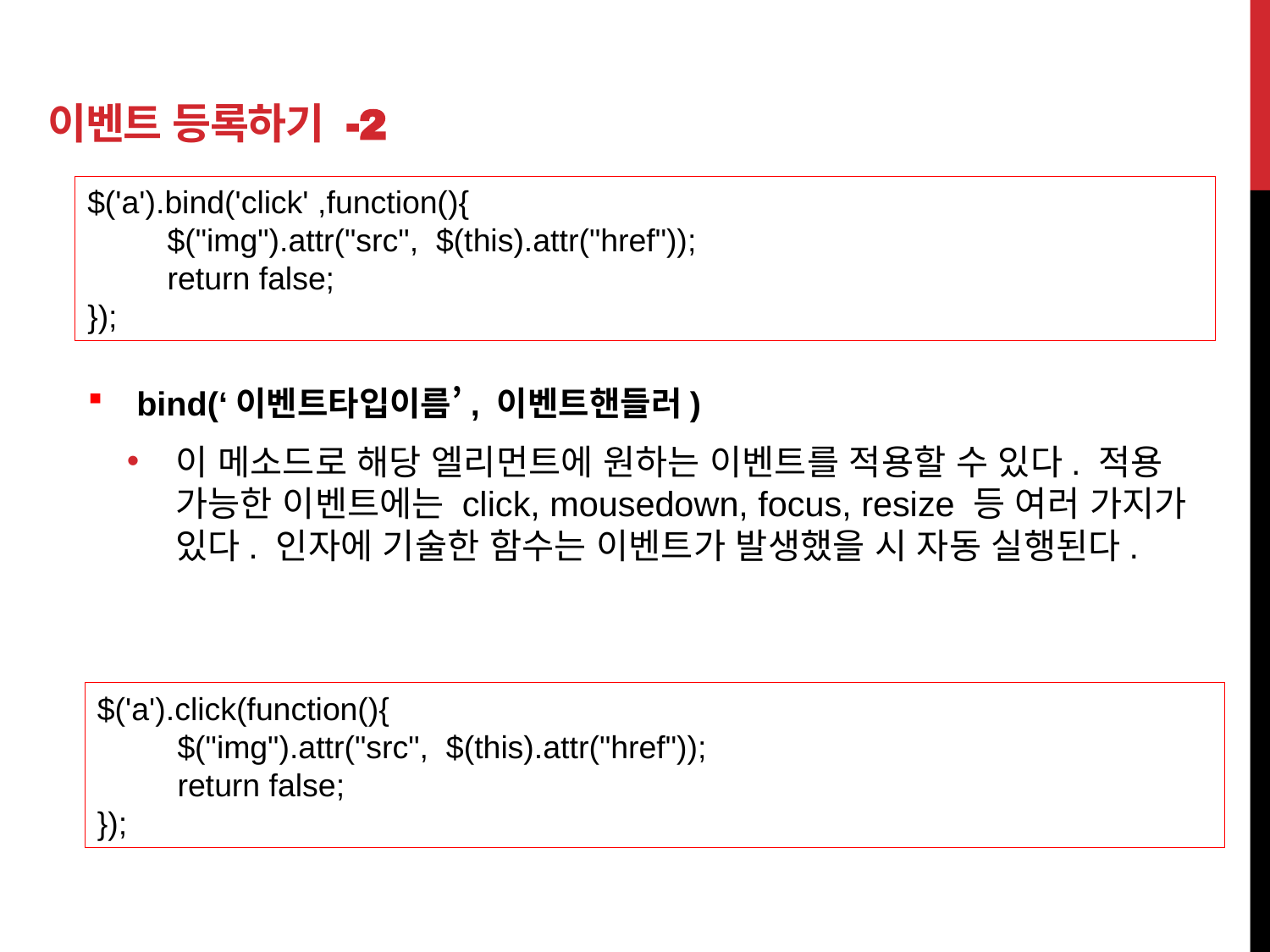

# 이벤트 등록하기 -2
$('a').bind('click' ,function(){
         $("img").attr("src",  $(this).attr("href"));
         return false;
});
bind(‘이벤트타입이름’, 이벤트핸들러)
이 메소드로 해당 엘리먼트에 원하는 이벤트를 적용할 수 있다. 적용 가능한 이벤트에는 click, mousedown, focus, resize 등 여러 가지가 있다. 인자에 기술한 함수는 이벤트가 발생했을 시 자동 실행된다.
$('a').click(function(){
         $("img").attr("src",  $(this).attr("href"));
         return false;
});